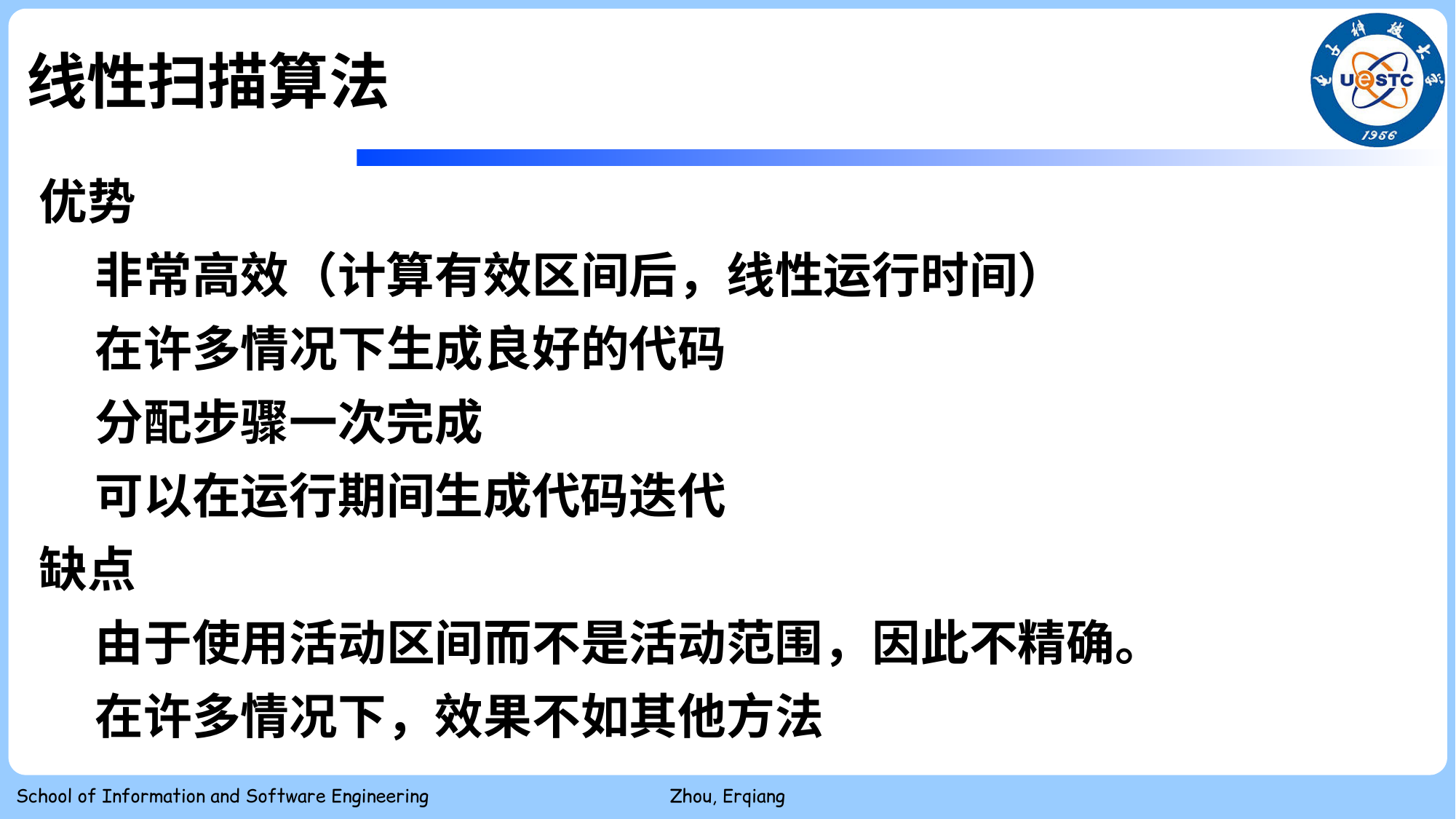

# 线性扫描算法
优势
    非常高效（计算有效区间后，线性运行时间）
    在许多情况下生成良好的代码
    分配步骤一次完成
    可以在运行期间生成代码迭代
缺点
    由于使用活动区间而不是活动范围，因此不精确。
    在许多情况下，效果不如其他方法
School of Information and Software Engineering
Zhou, Erqiang
42